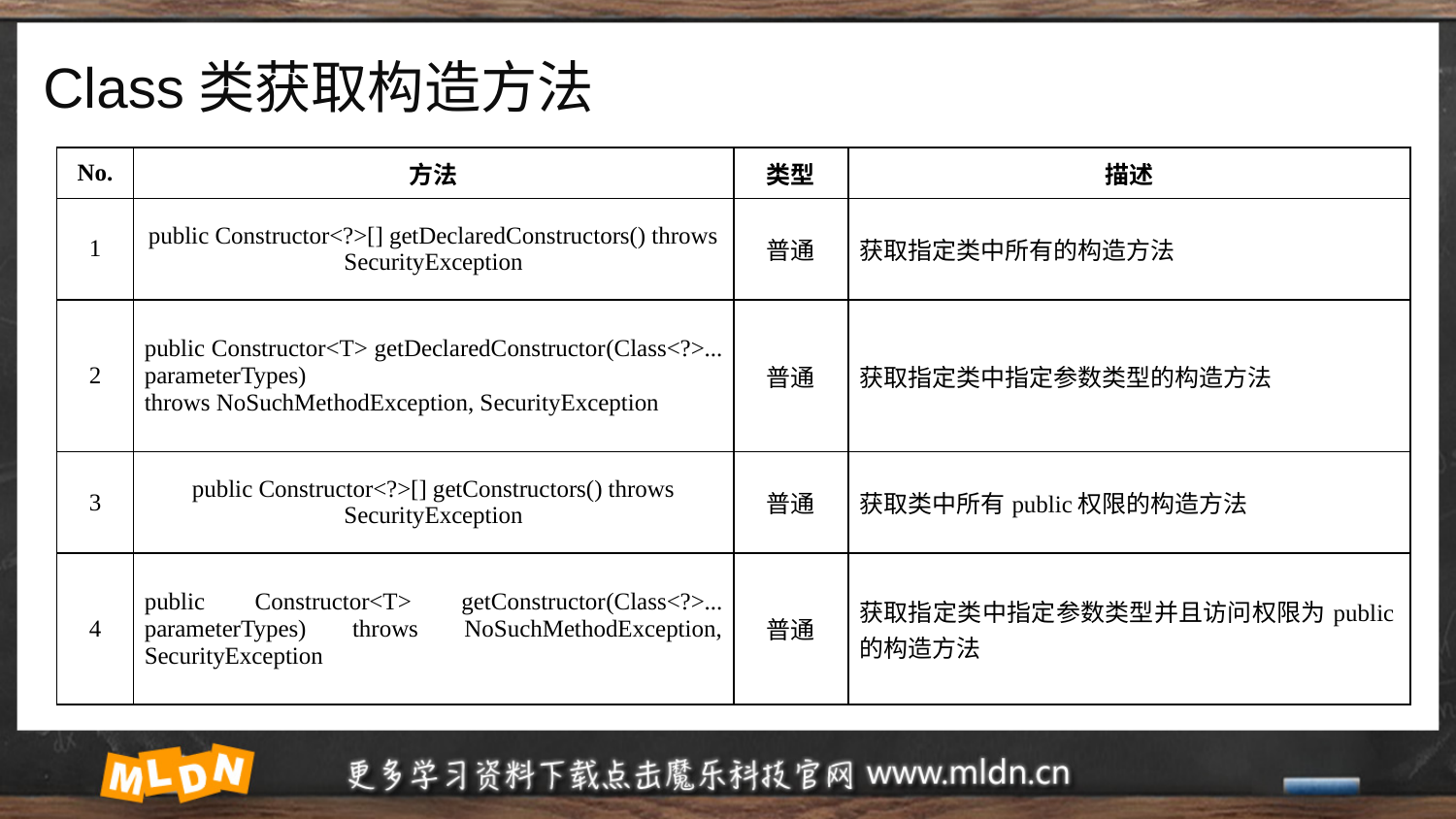

# Class类获取构造方法
| No. | 方法 | 类型 | 描述 |
| --- | --- | --- | --- |
| 1 | public Constructor<?>[] getDeclaredConstructors() throws SecurityException | 普通 | 获取指定类中所有的构造方法 |
| 2 | public Constructor<T> getDeclaredConstructor​(Class<?>... parameterTypes) throws NoSuchMethodException, SecurityException | 普通 | 获取指定类中指定参数类型的构造方法 |
| 3 | public Constructor<?>[] getConstructors() throws SecurityException | 普通 | 获取类中所有public权限的构造方法 |
| 4 | public Constructor<T> getConstructor​(Class<?>... parameterTypes) throws NoSuchMethodException, SecurityException | 普通 | 获取指定类中指定参数类型并且访问权限为public的构造方法 |